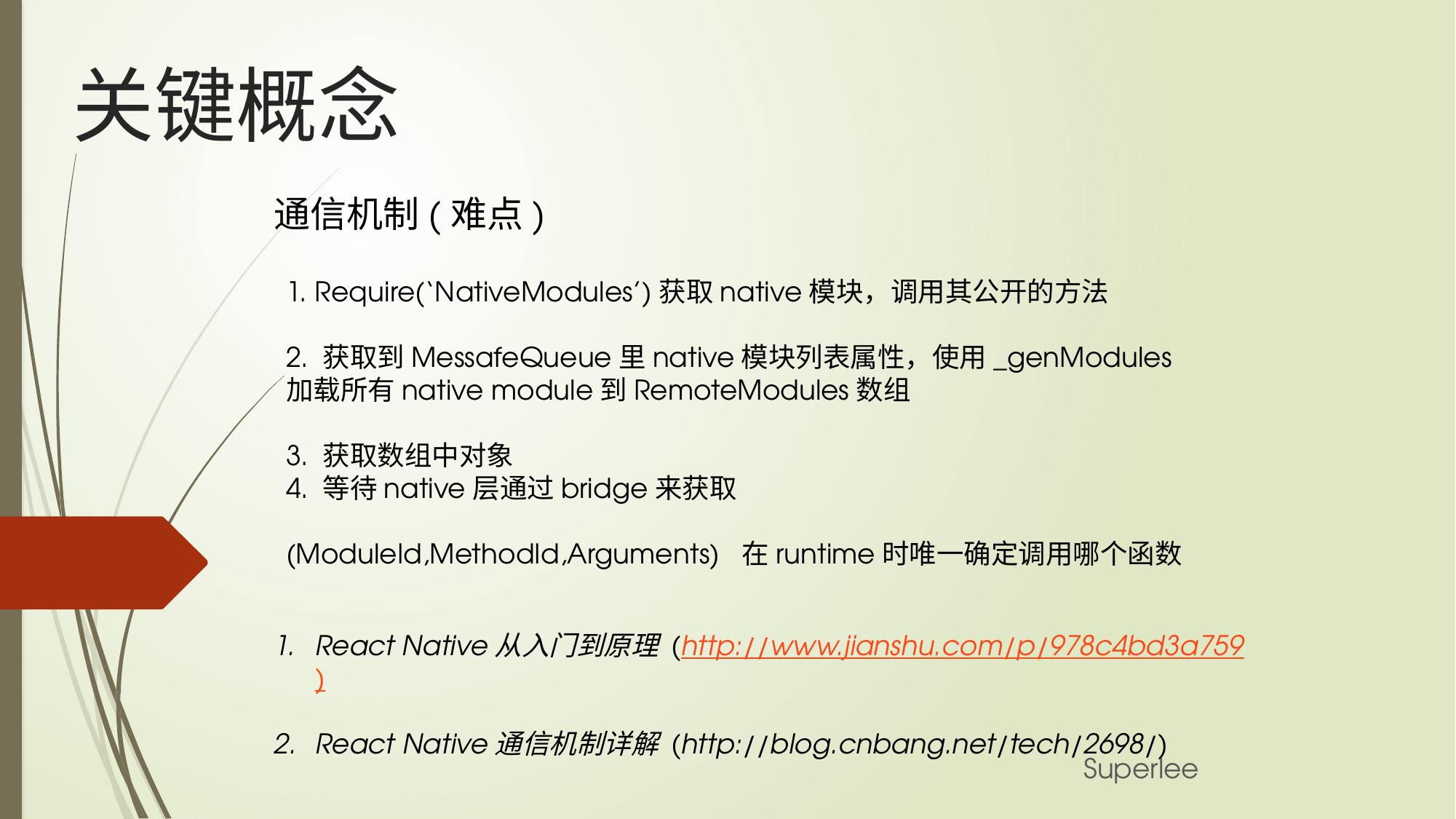

关键概念
通信机制(难点)
1. Require(‘NativeModules’)获取native模块，调用其公开的方法

2. 获取到MessafeQueue里native模块列表属性，使用_genModules加载所有native module到RemoteModules数组

3. 获取数组中对象
4. 等待native层通过bridge来获取

(ModuleId,MethodId,Arguments)  在runtime时唯一确定调用哪个函数
React Native从入门到原理 (http://www.jianshu.com/p/978c4bd3a759)

React Native通信机制详解 (http://blog.cnbang.net/tech/2698/)
Superlee